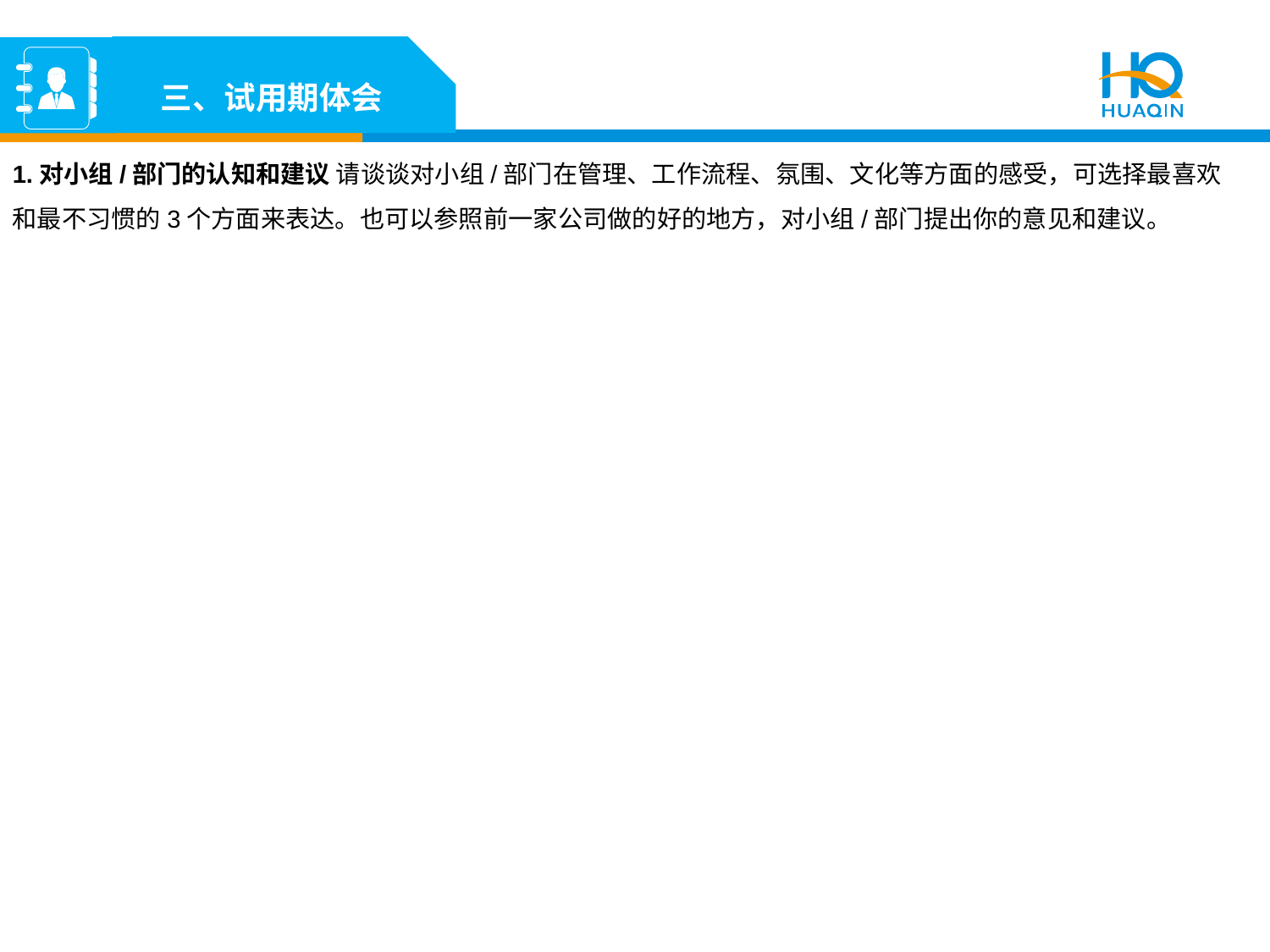

三、试用期体会

1.对小组/部门的认知和建议 请谈谈对小组/部门在管理、工作流程、氛围、文化等方面的感受，可选择最喜欢和最不习惯的3个方面来表达。也可以参照前一家公司做的好的地方，对小组/部门提出你的意见和建议。